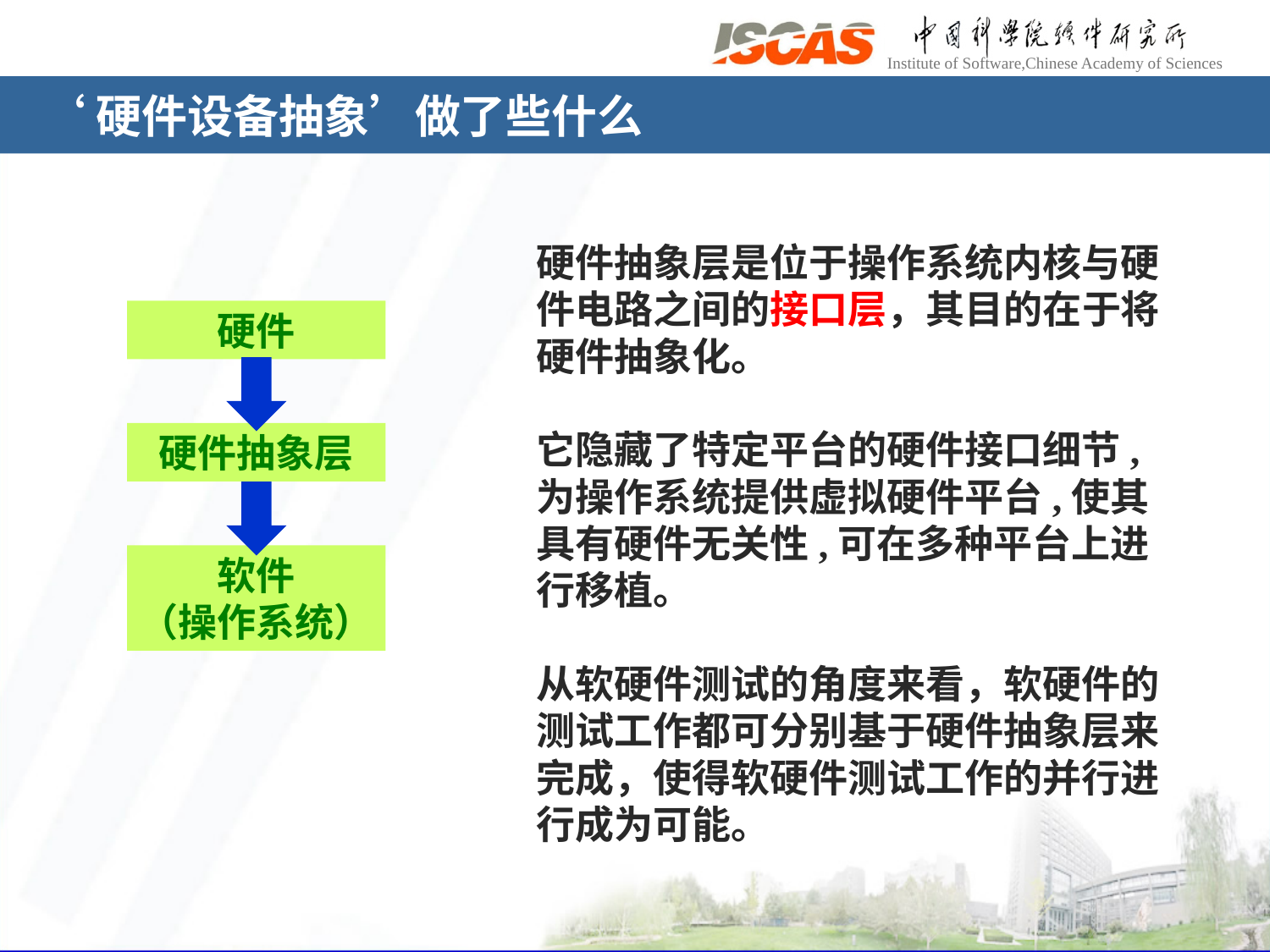

# ‘硬件设备抽象’做了些什么
硬件抽象层是位于操作系统内核与硬件电路之间的接口层，其目的在于将硬件抽象化。

它隐藏了特定平台的硬件接口细节,为操作系统提供虚拟硬件平台,使其具有硬件无关性,可在多种平台上进行移植。

从软硬件测试的角度来看，软硬件的测试工作都可分别基于硬件抽象层来完成，使得软硬件测试工作的并行进行成为可能。
硬件

硬件抽象层

软件
（操作系统）